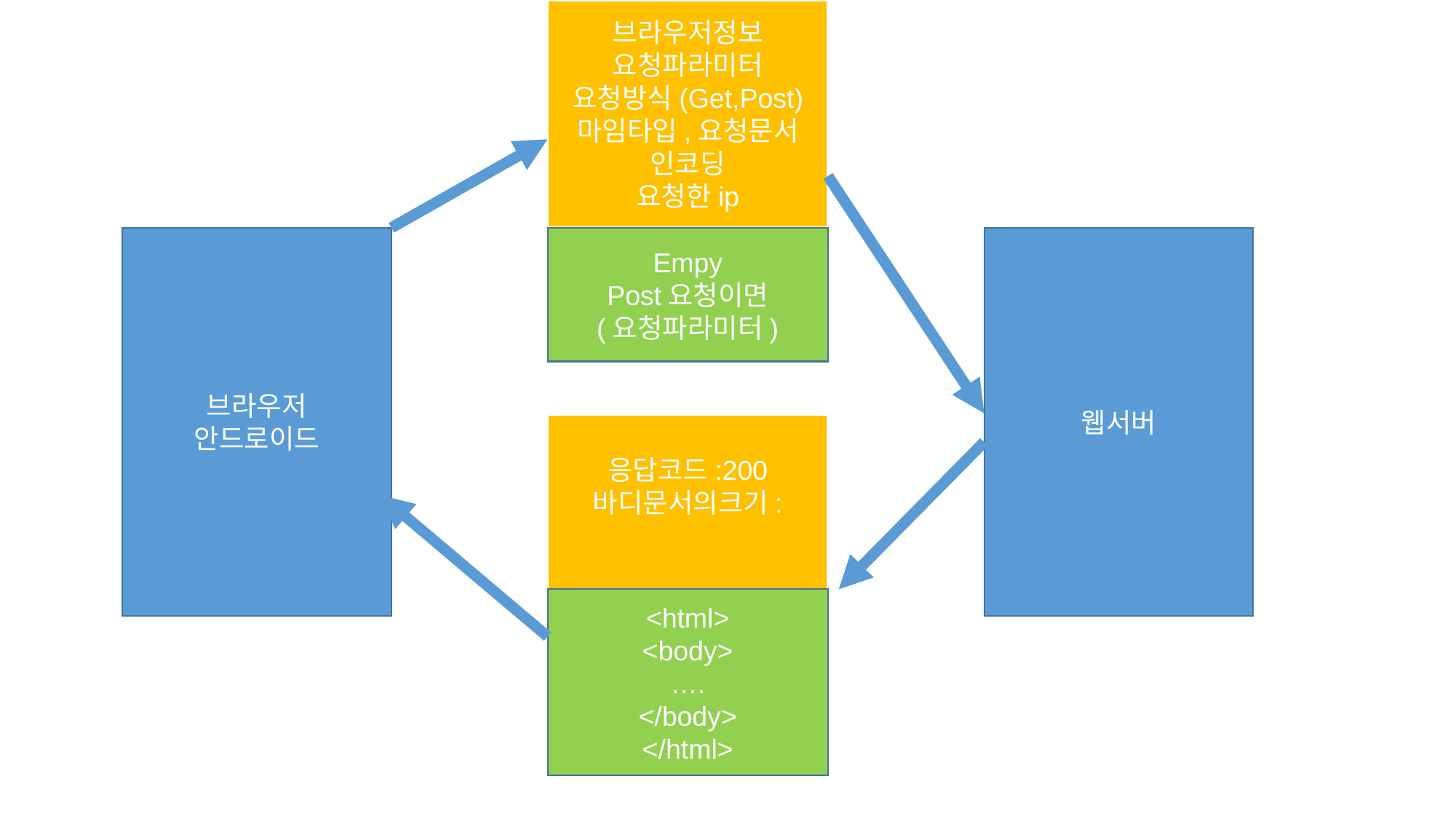

브라우저정보
요청파라미터
요청방식(Get,Post)
마임타입,요청문서
인코딩
요청한ip
웹서버
브라우저
안드로이드
Empy
Post요청이면
(요청파라미터)
응답코드:200
바디문서의크기:

<html>
<body>
….
</body>
</html>